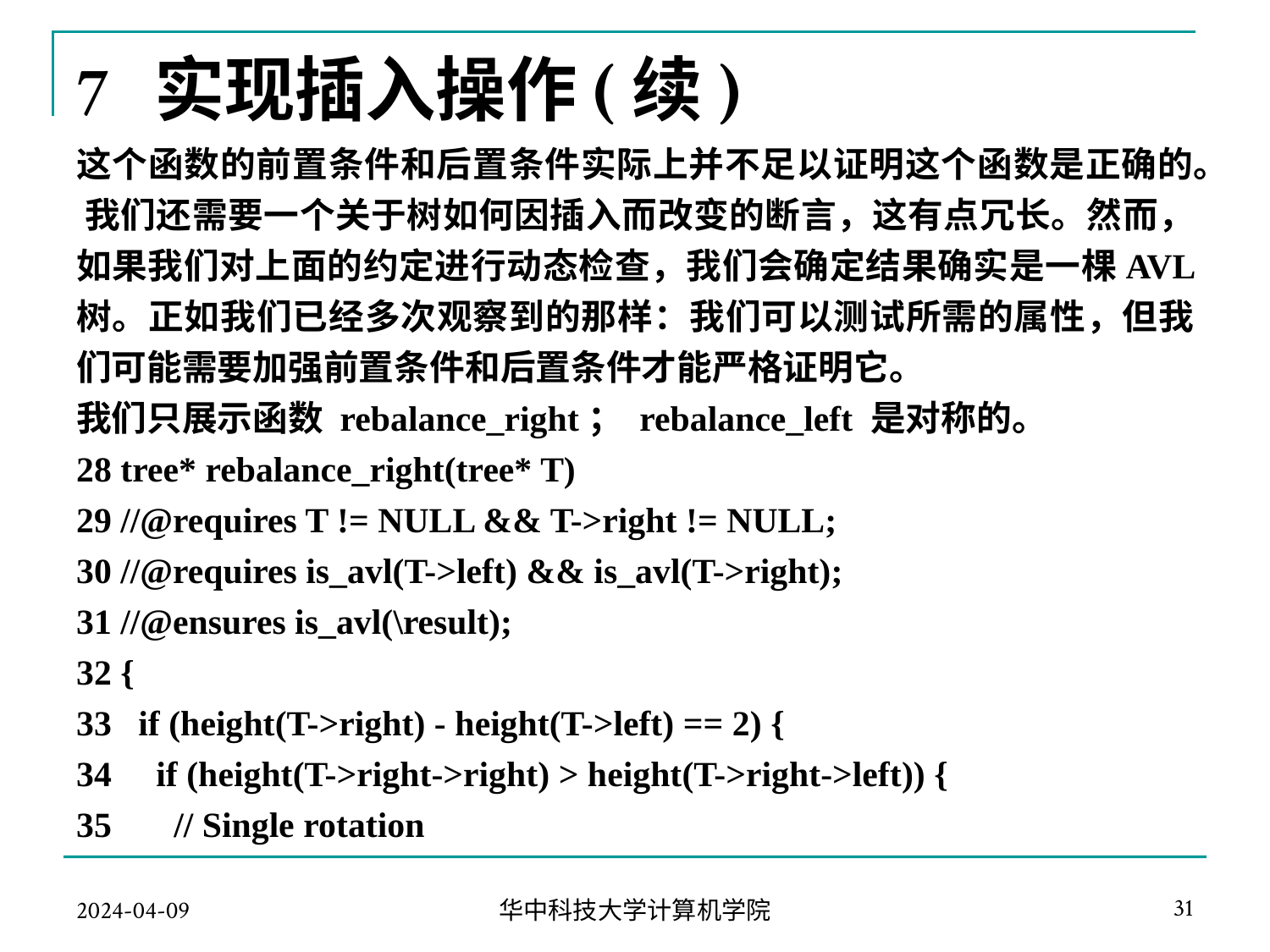

# 7  实现插入操作(续)
这个函数的前置条件和后置条件实际上并不足以证明这个函数是正确的。 我们还需要一个关于树如何因插入而改变的断言，这有点冗长。然而，如果我们对上面的约定进行动态检查，我们会确定结果确实是一棵AVL 树。正如我们已经多次观察到的那样：我们可以测试所需的属性，但我们可能需要加强前置条件和后置条件才能严格证明它。
我们只展示函数 rebalance_right； rebalance_left 是对称的。
28 tree* rebalance_right(tree* T)
29 //@requires T != NULL && T->right != NULL;
30 //@requires is_avl(T->left) && is_avl(T->right);
31 //@ensures is_avl(\result);
32 {
33   if (height(T->right) - height(T->left) == 2) {
34     if (height(T->right->right) > height(T->right->left)) {
35       // Single rotation
2024-04-09
31
华中科技大学计算机学院